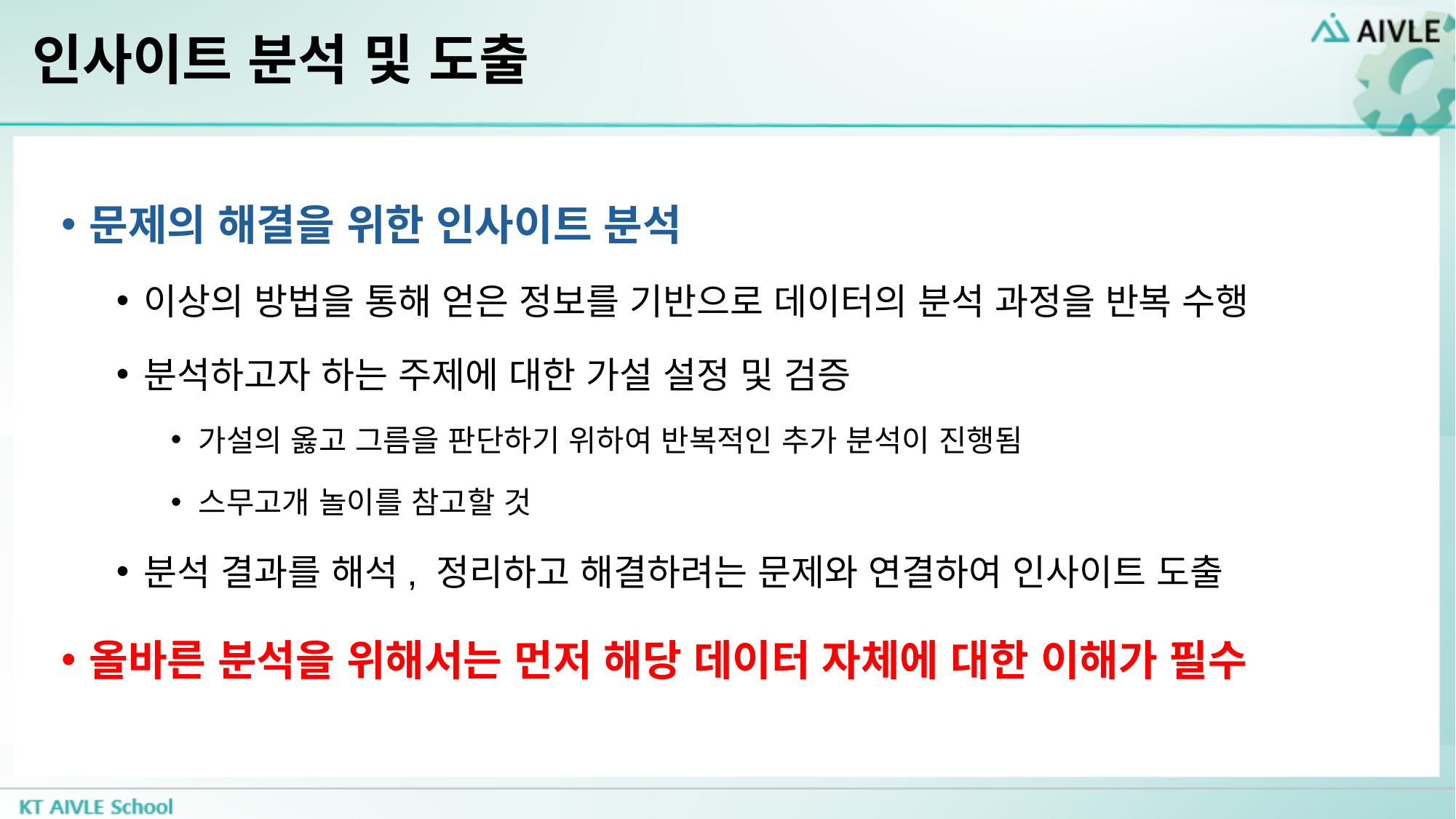

# 인사이트 분석 및 도출
문제의 해결을 위한 인사이트 분석
이상의 방법을 통해 얻은 정보를 기반으로 데이터의 분석 과정을 반복 수행
분석하고자 하는 주제에 대한 가설 설정 및 검증
가설의 옳고 그름을 판단하기 위하여 반복적인 추가 분석이 진행됨
스무고개 놀이를 참고할 것
분석 결과를 해석, 정리하고 해결하려는 문제와 연결하여 인사이트 도출
올바른 분석을 위해서는 먼저 해당 데이터 자체에 대한 이해가 필수